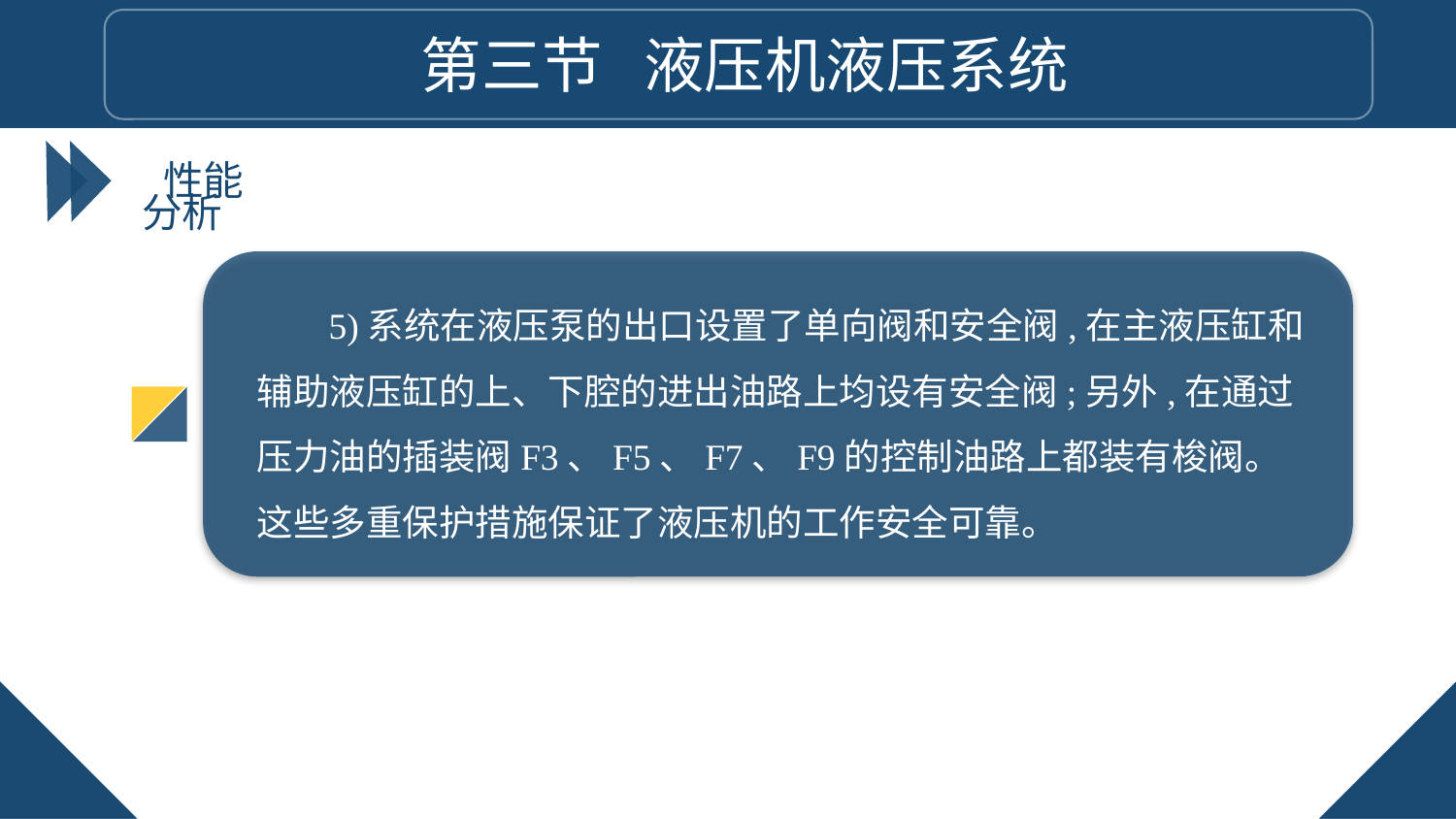

第三节   液压机液压系统

性能分析

5)系统在液压泵的出口设置了单向阀和安全阀,在主液压缸和辅助液压缸的上、下腔的进出油路上均设有安全阀;另外,在通过压力油的插装阀F3、F5、F7、F9的控制油路上都装有梭阀。这些多重保护措施保证了液压机的工作安全可靠。